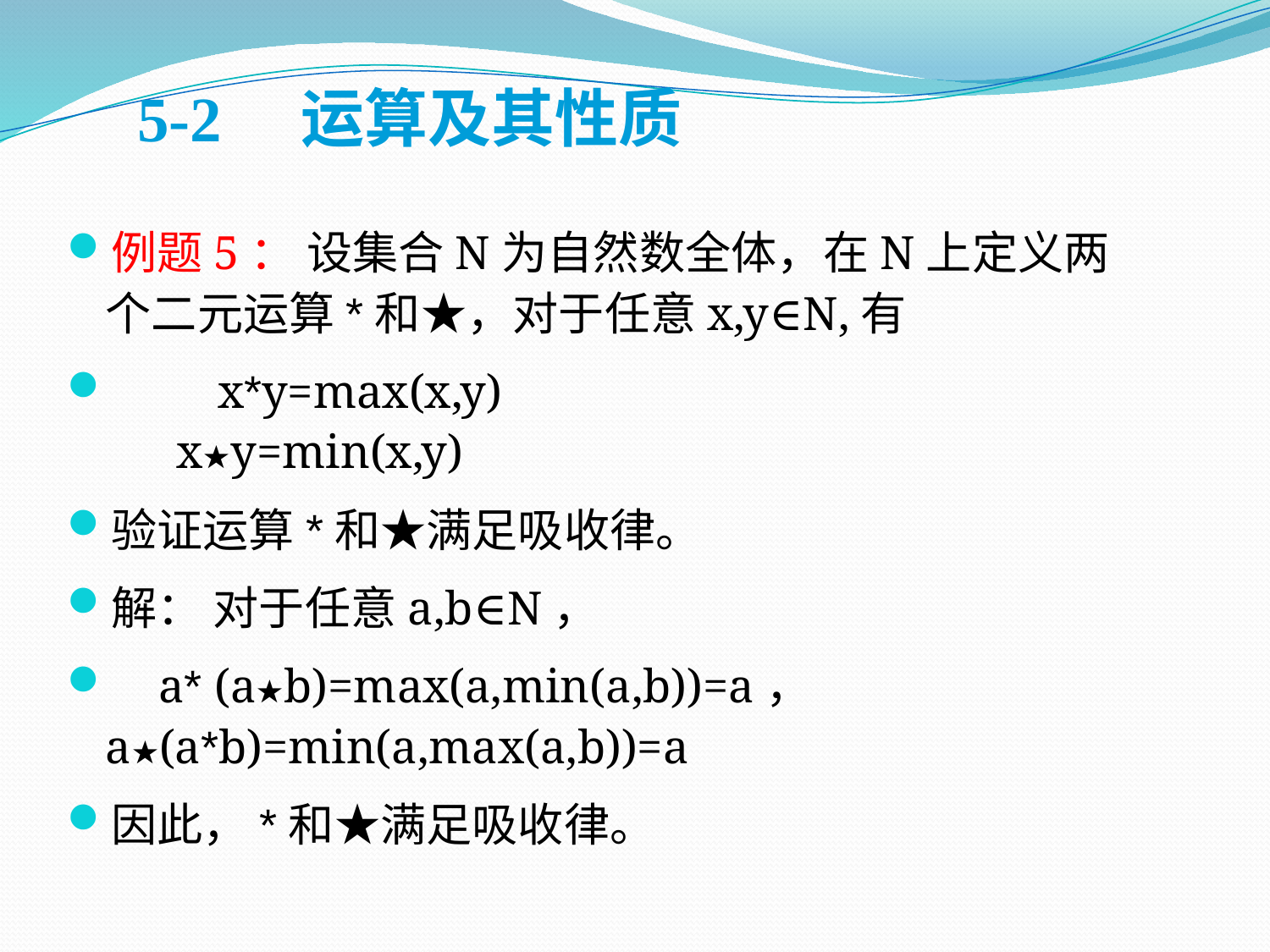

5-2　运算及其性质
例题5： 设集合N为自然数全体，在N上定义两个二元运算*和★，对于任意x,y∈N,有
         x*y=max(x,y)
      x★y=min(x,y)
验证运算*和★满足吸收律。
解： 对于任意a,b∈N，
    a* (a★b)=max(a,min(a,b))=a，          a★(a*b)=min(a,max(a,b))=a
因此，*和★满足吸收律。